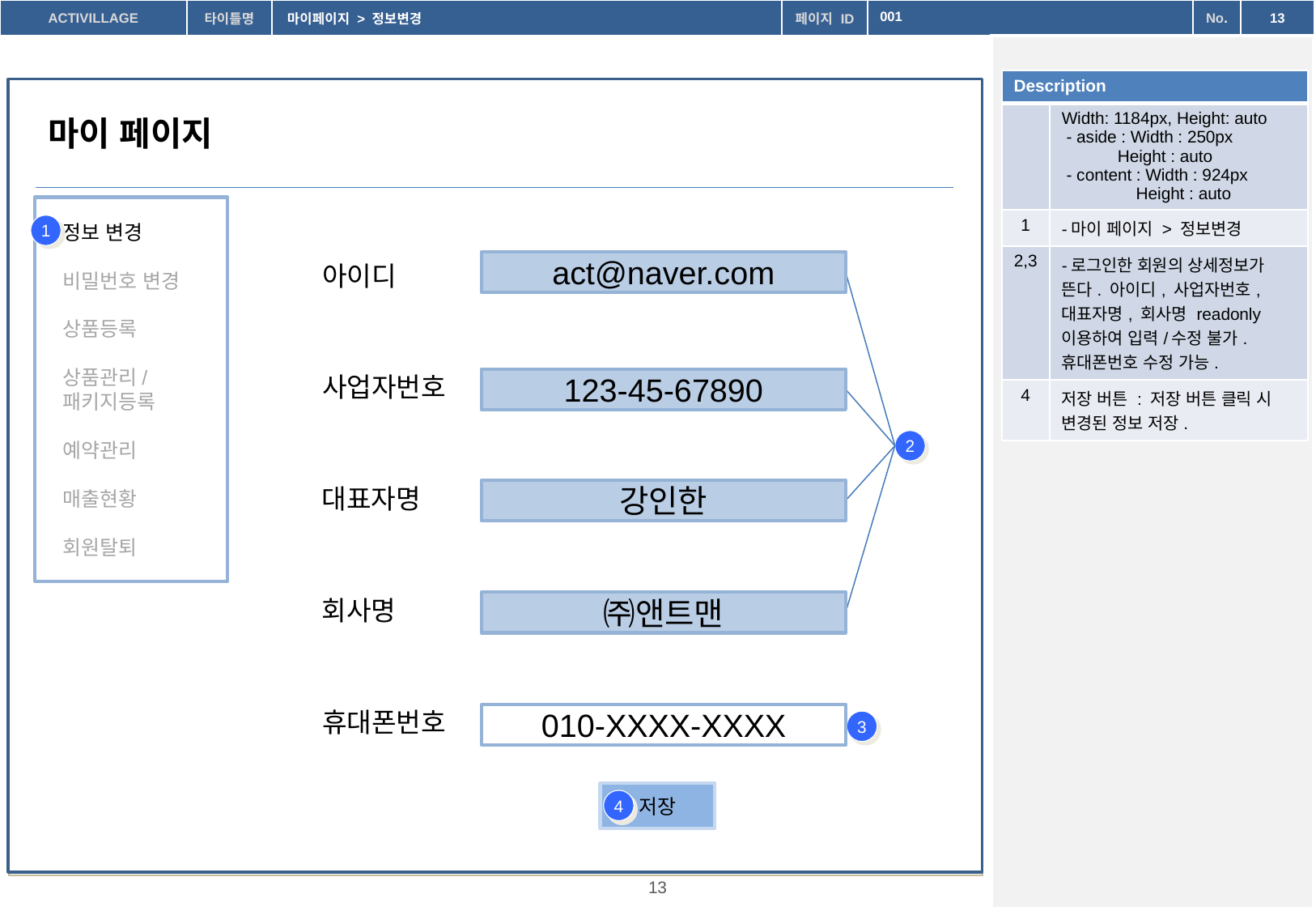

001
마이페이지 > 정보변경
| Description |  |
| --- | --- |
|  | Width: 1184px, Height: auto - aside : Width : 250px Height : auto - content : Width : 924px Height : auto |
| 1 | -마이 페이지 > 정보변경 |
| 2,3 | -로그인한 회원의 상세정보가 뜬다. 아이디, 사업자번호, 대표자명, 회사명 readonly 이용하여 입력/수정 불가. 휴대폰번호 수정 가능. |
| 4 | 저장 버튼 : 저장 버튼 클릭 시 변경된 정보 저장. |

마이 페이지
  정보 변경

  비밀번호 변경

  상품등록

  상품관리/
  패키지등록

  예약관리

  매출현황

  회원탈퇴
1
act@naver.com
아이디
사업자번호
123-45-67890
2
대표자명
강인한
회사명
㈜앤트맨
휴대폰번호
010-XXXX-XXXX
3
저장
4